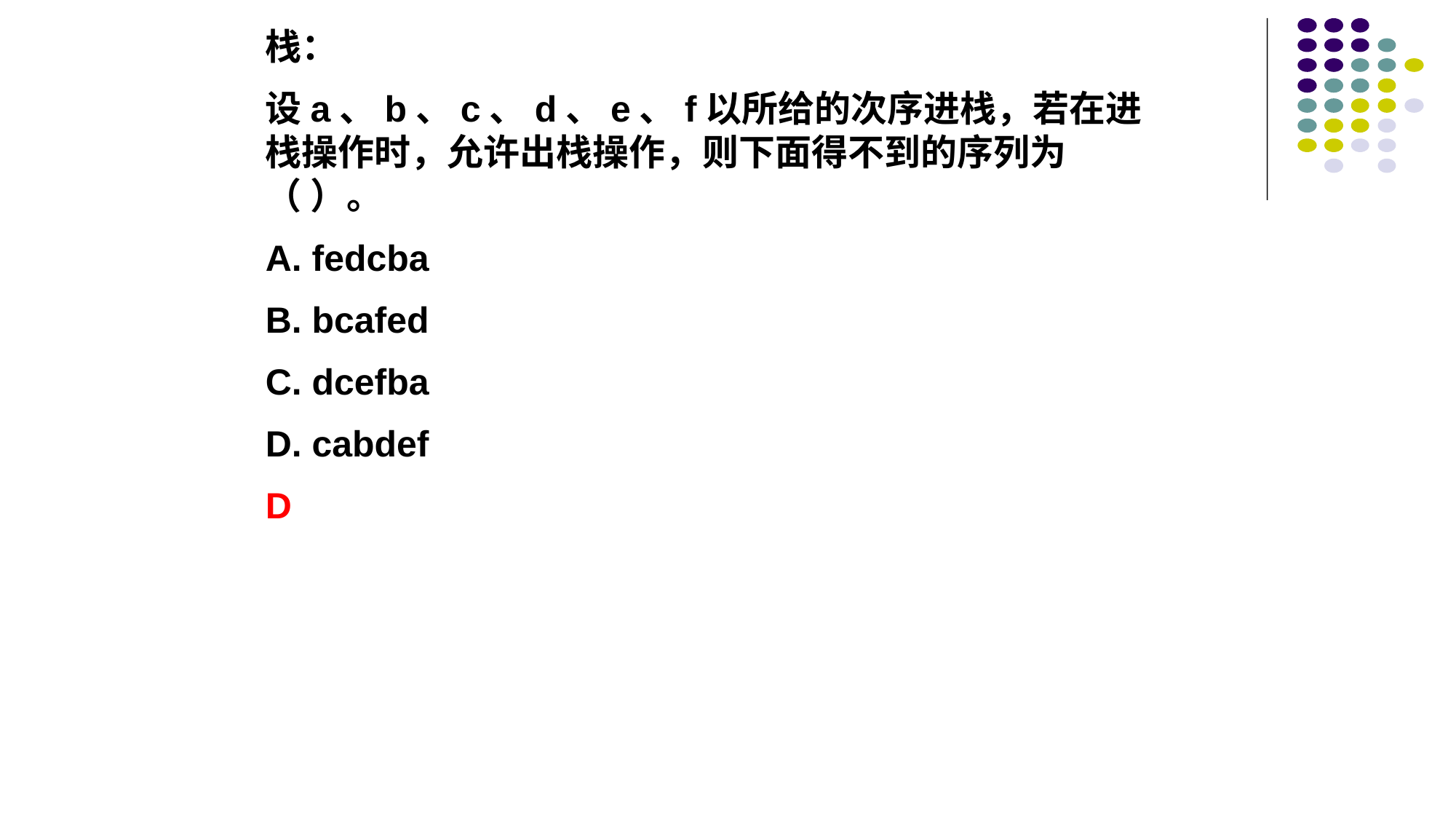

栈：
设a、b、c、d、e、f以所给的次序进栈，若在进栈操作时，允许出栈操作，则下面得不到的序列为（ ）。
A. fedcba
B. bcafed
C. dcefba
D. cabdef
D